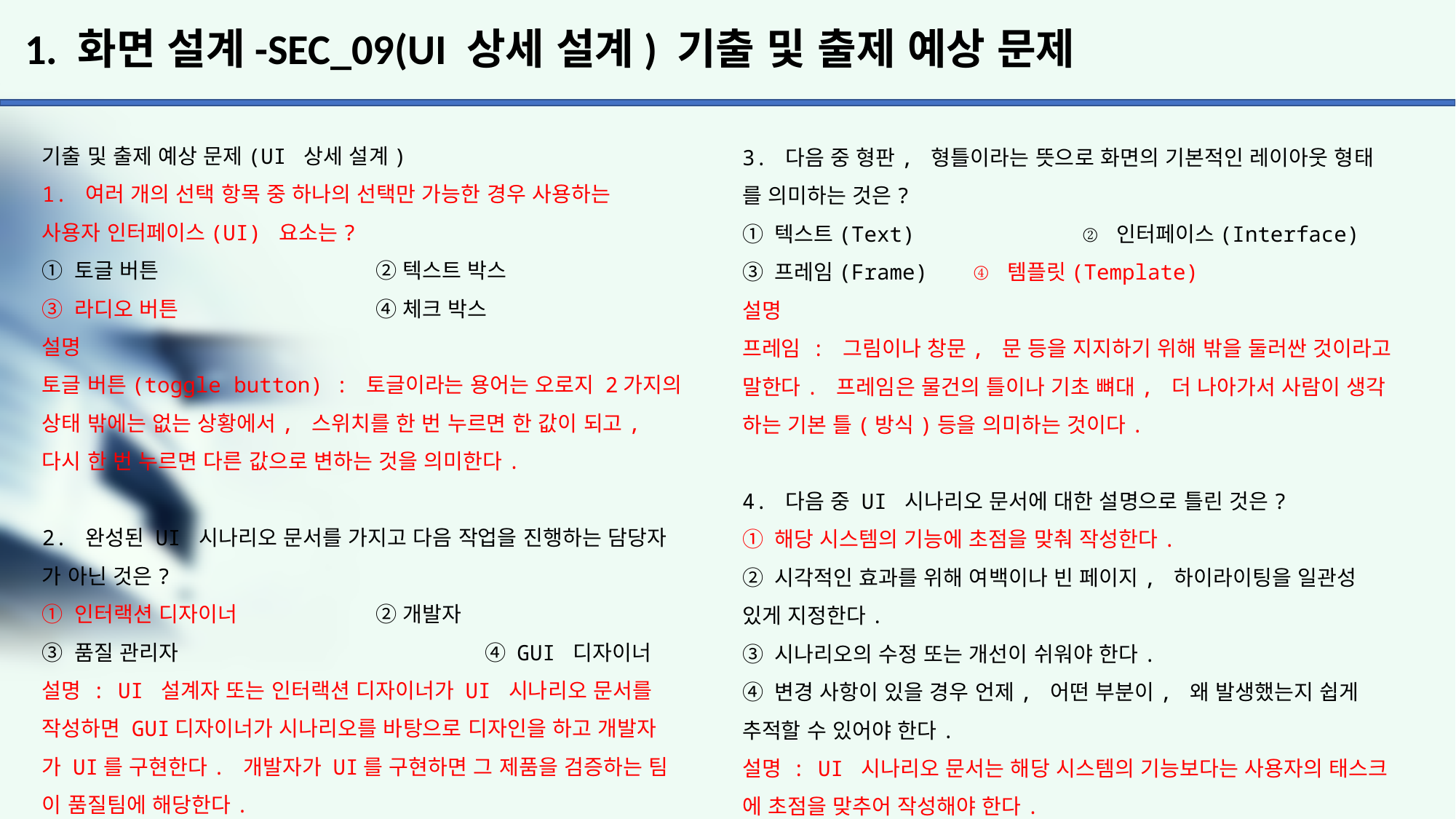

# 1. 화면 설계-SEC_09(UI 상세 설계) 기출 및 출제 예상 문제
기출 및 출제 예상 문제(UI 상세 설계)
1. 여러 개의 선택 항목 중 하나의 선택만 가능한 경우 사용하는
사용자 인터페이스(UI) 요소는?
① 토글 버튼		 ② 텍스트 박스
③ 라디오 버튼		 ④ 체크 박스
설명
토글 버튼(toggle button) : 토글이라는 용어는 오로지 2가지의 상태 밖에는 없는 상황에서, 스위치를 한 번 누르면 한 값이 되고,
다시 한 번 누르면 다른 값으로 변하는 것을 의미한다.

2. 완성된 UI 시나리오 문서를 가지고 다음 작업을 진행하는 담당자
가 아닌 것은?
① 인터랙션 디자이너		 ② 개발자
③ 품질 관리자			 ④ GUI 디자이너
설명 : UI 설계자 또는 인터랙션 디자이너가 UI 시나리오 문서를
작성하면 GUI디자이너가 시나리오를 바탕으로 디자인을 하고 개발자
가 UI를 구현한다. 개발자가 UI를 구현하면 그 제품을 검증하는 팀
이 품질팀에 해당한다.
3. 다음 중 형판, 형틀이라는 뜻으로 화면의 기본적인 레이아웃 형태
를 의미하는 것은?
① 텍스트(Text)		 ② 인터페이스(Interface)
③ 프레임(Frame)	 ④ 템플릿(Template)
설명
프레임 : 그림이나 창문, 문 등을 지지하기 위해 밖을 둘러싼 것이라고
말한다. 프레임은 물건의 틀이나 기초 뼈대, 더 나아가서 사람이 생각
하는 기본 틀(방식)등을 의미하는 것이다.

4. 다음 중 UI 시나리오 문서에 대한 설명으로 틀린 것은?
① 해당 시스템의 기능에 초점을 맞춰 작성한다.
② 시각적인 효과를 위해 여백이나 빈 페이지, 하이라이팅을 일관성
있게 지정한다.
③ 시나리오의 수정 또는 개선이 쉬워야 한다.
④ 변경 사항이 있을 경우 언제, 어떤 부분이, 왜 발생했는지 쉽게
추적할 수 있어야 한다.
설명 : UI 시나리오 문서는 해당 시스템의 기능보다는 사용자의 태스크
에 초점을 맞추어 작성해야 한다.